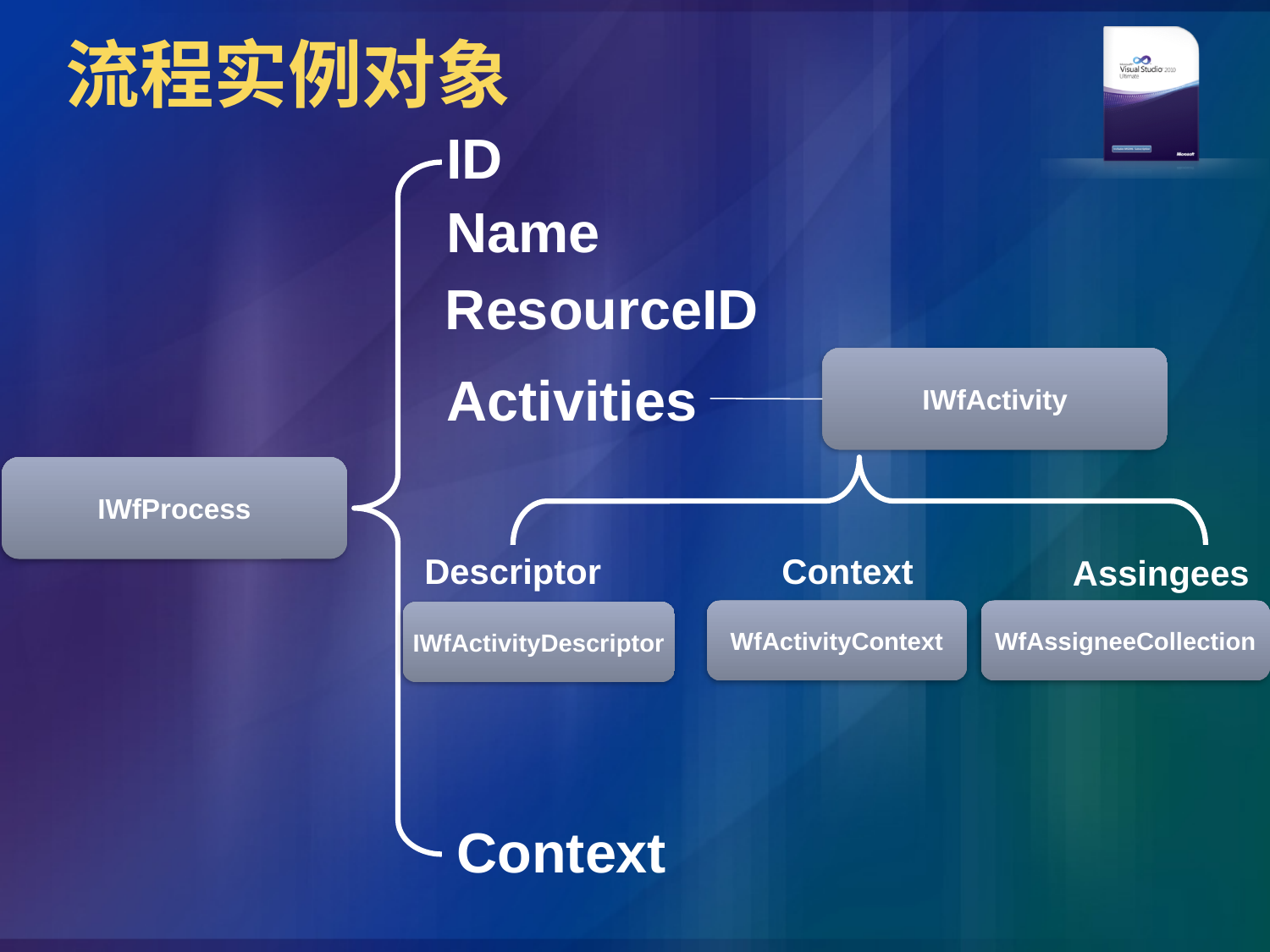

# 流程实例对象
ID

Name
ResourceID
IWfActivity
Activities
IWfProcess
Descriptor
Context
Assingees
WfActivityContext
WfAssigneeCollection
IWfActivityDescriptor
Context